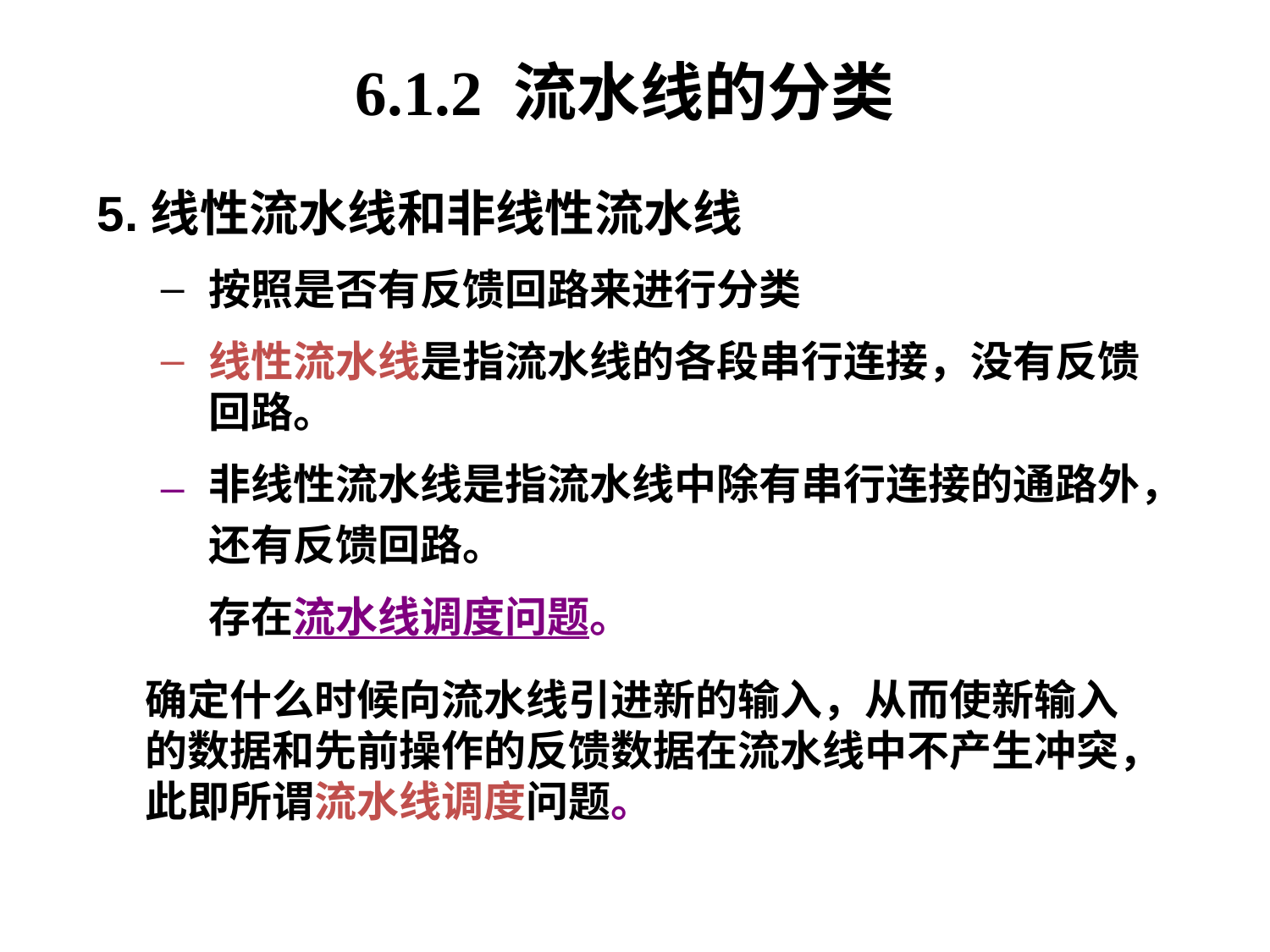

6.1.2 流水线的分类
5.线性流水线和非线性流水线
按照是否有反馈回路来进行分类
线性流水线是指流水线的各段串行连接，没有反馈回路。
非线性流水线是指流水线中除有串行连接的通路外，还有反馈回路。
	存在流水线调度问题。
	确定什么时候向流水线引进新的输入，从而使新输入的数据和先前操作的反馈数据在流水线中不产生冲突，此即所谓流水线调度问题。